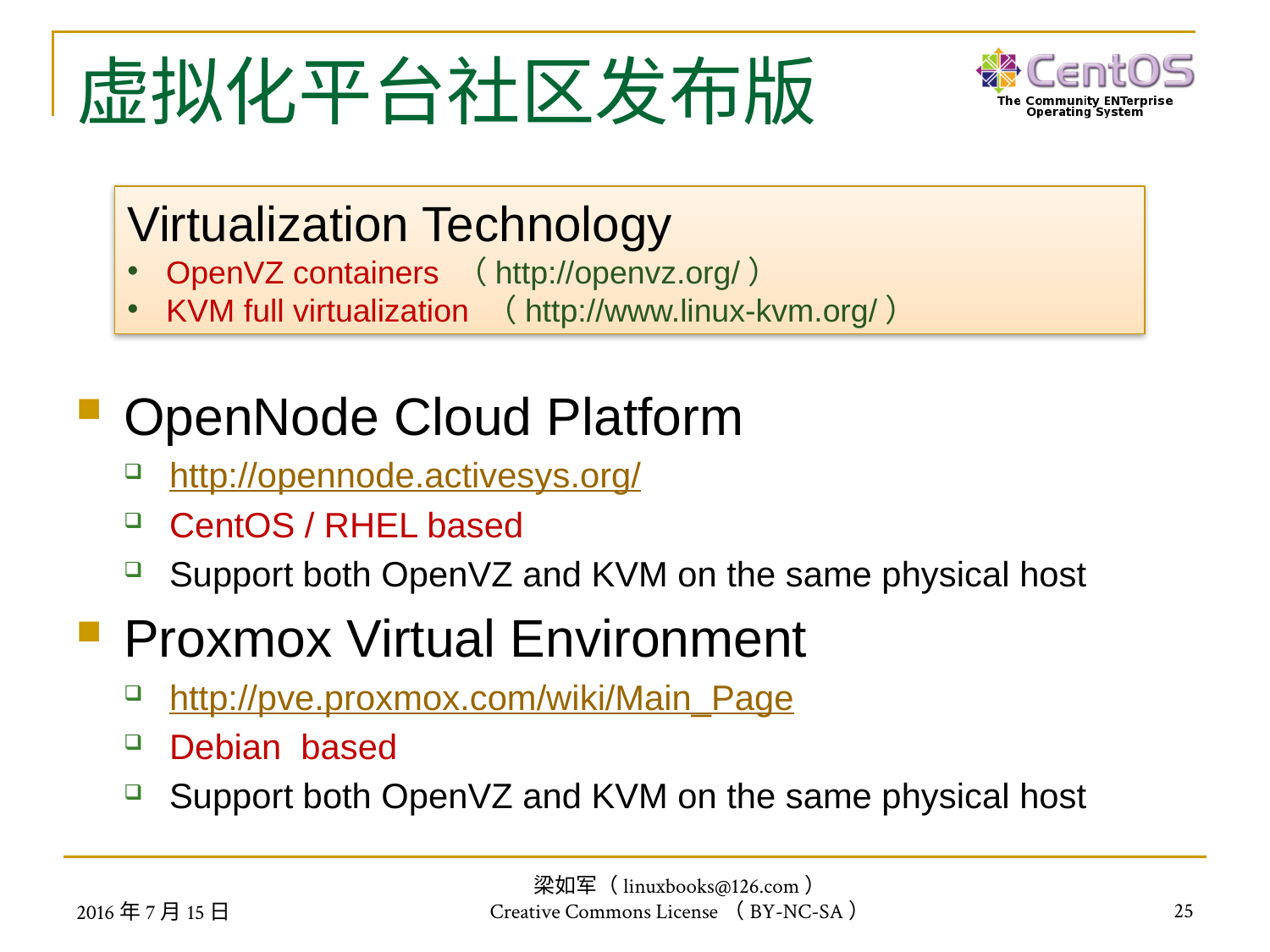

# 虚拟化平台社区发布版
Virtualization Technology
 OpenVZ containers （http://openvz.org/）
 KVM full virtualization （http://www.linux-kvm.org/）
OpenNode Cloud Platform
http://opennode.activesys.org/
CentOS / RHEL based
Support both OpenVZ and KVM on the same physical host
Proxmox Virtual Environment
http://pve.proxmox.com/wiki/Main_Page
Debian  based
Support both OpenVZ and KVM on the same physical host
梁如军（linuxbooks@126.com）
Creative Commons License（BY-NC-SA）
2016年7月15日
25